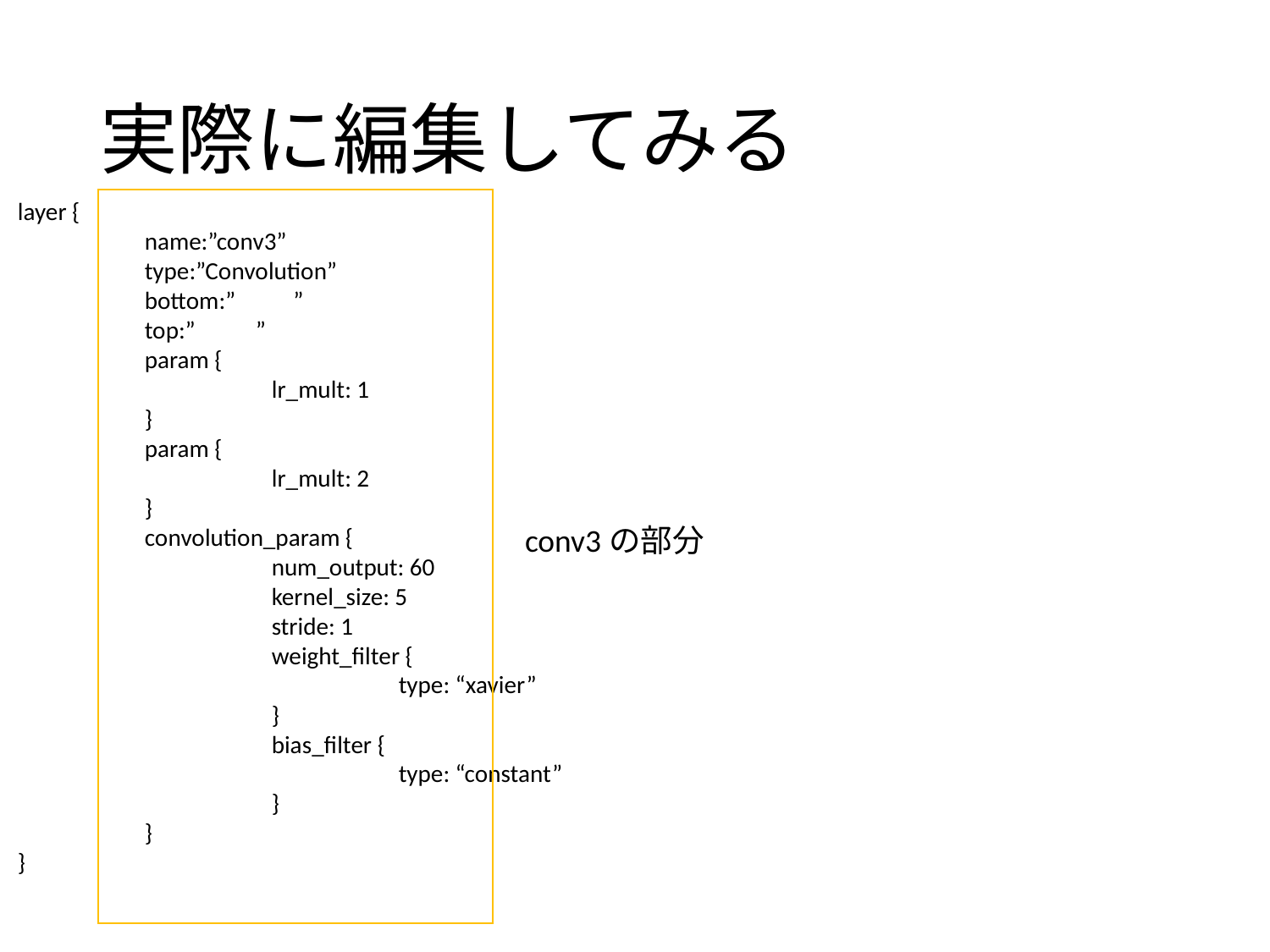

# 実際に編集してみる
layer {
	name:”conv3”
	type:”Convolution”
	bottom:”pool2”
	top:”conv3”
	param {
		lr_mult: 1
	}
	param {
		lr_mult: 2
	}
 	convolution_param {
		num_output: 60
		kernel_size: 5
		stride: 1
		weight_filter {
			type: “xavier”
		}
		bias_filter {
			type: “constant”
		}
	}
}

conv3の部分